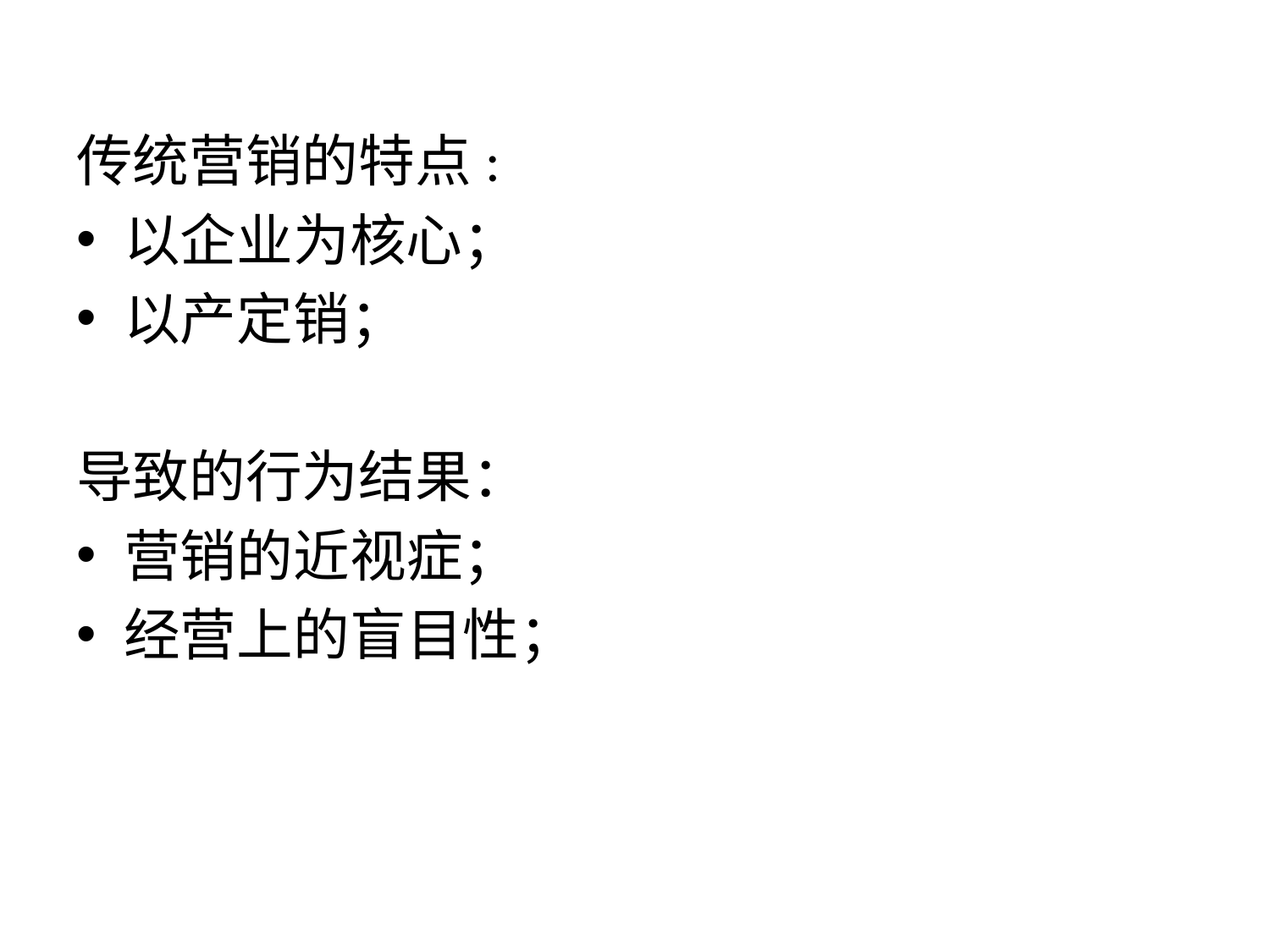

传统营销的特点:
以企业为核心；
以产定销；

导致的行为结果：
营销的近视症；
经营上的盲目性；